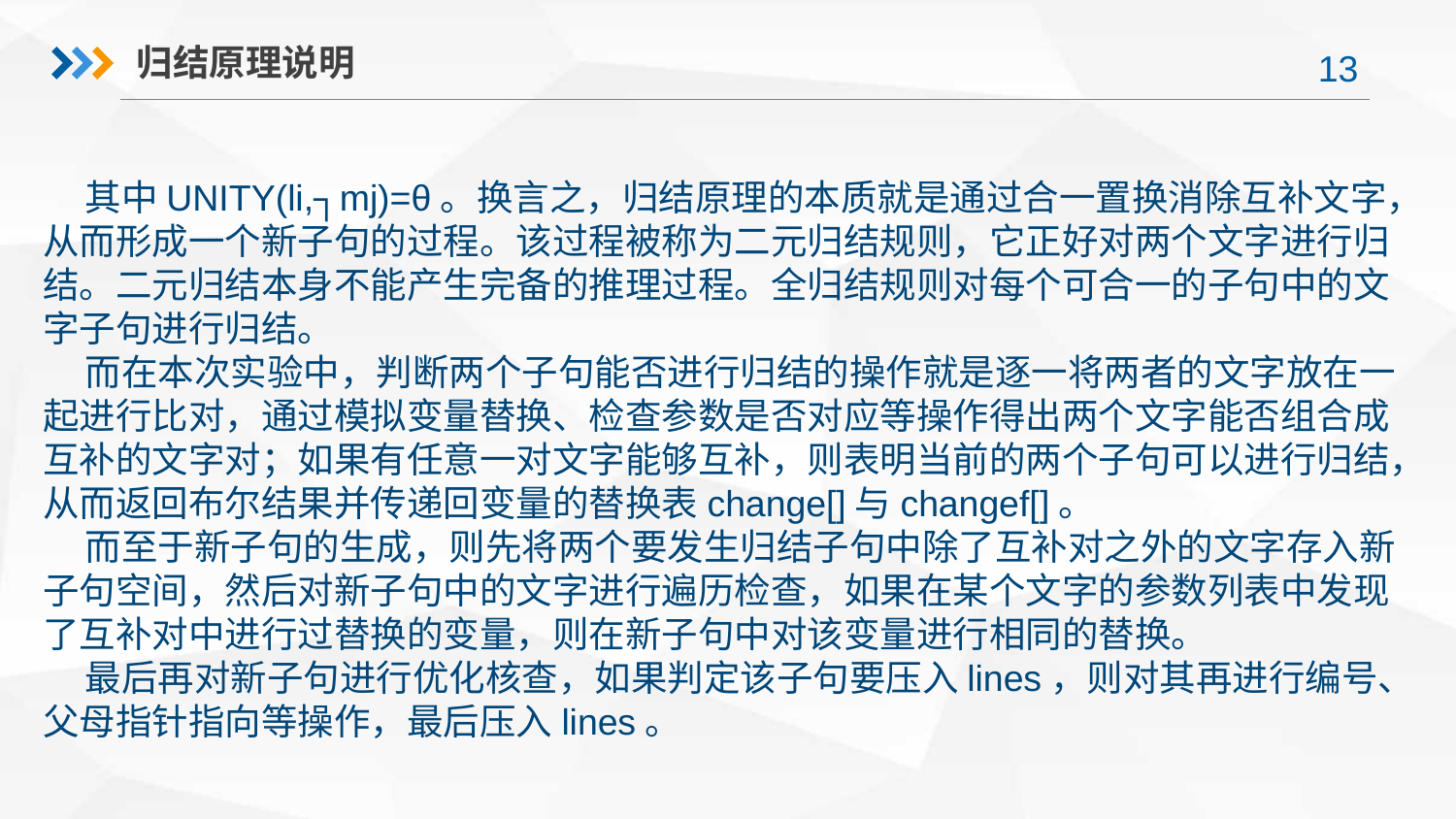

归结原理说明
    其中UNITY(li,┐mj)=θ。换言之，归结原理的本质就是通过合一置换消除互补文字，从而形成一个新子句的过程。该过程被称为二元归结规则，它正好对两个文字进行归结。二元归结本身不能产生完备的推理过程。全归结规则对每个可合一的子句中的文字子句进行归结。
    而在本次实验中，判断两个子句能否进行归结的操作就是逐一将两者的文字放在一起进行比对，通过模拟变量替换、检查参数是否对应等操作得出两个文字能否组合成互补的文字对；如果有任意一对文字能够互补，则表明当前的两个子句可以进行归结，从而返回布尔结果并传递回变量的替换表change[]与changef[]。
    而至于新子句的生成，则先将两个要发生归结子句中除了互补对之外的文字存入新子句空间，然后对新子句中的文字进行遍历检查，如果在某个文字的参数列表中发现了互补对中进行过替换的变量，则在新子句中对该变量进行相同的替换。
    最后再对新子句进行优化核查，如果判定该子句要压入lines，则对其再进行编号、父母指针指向等操作，最后压入lines。